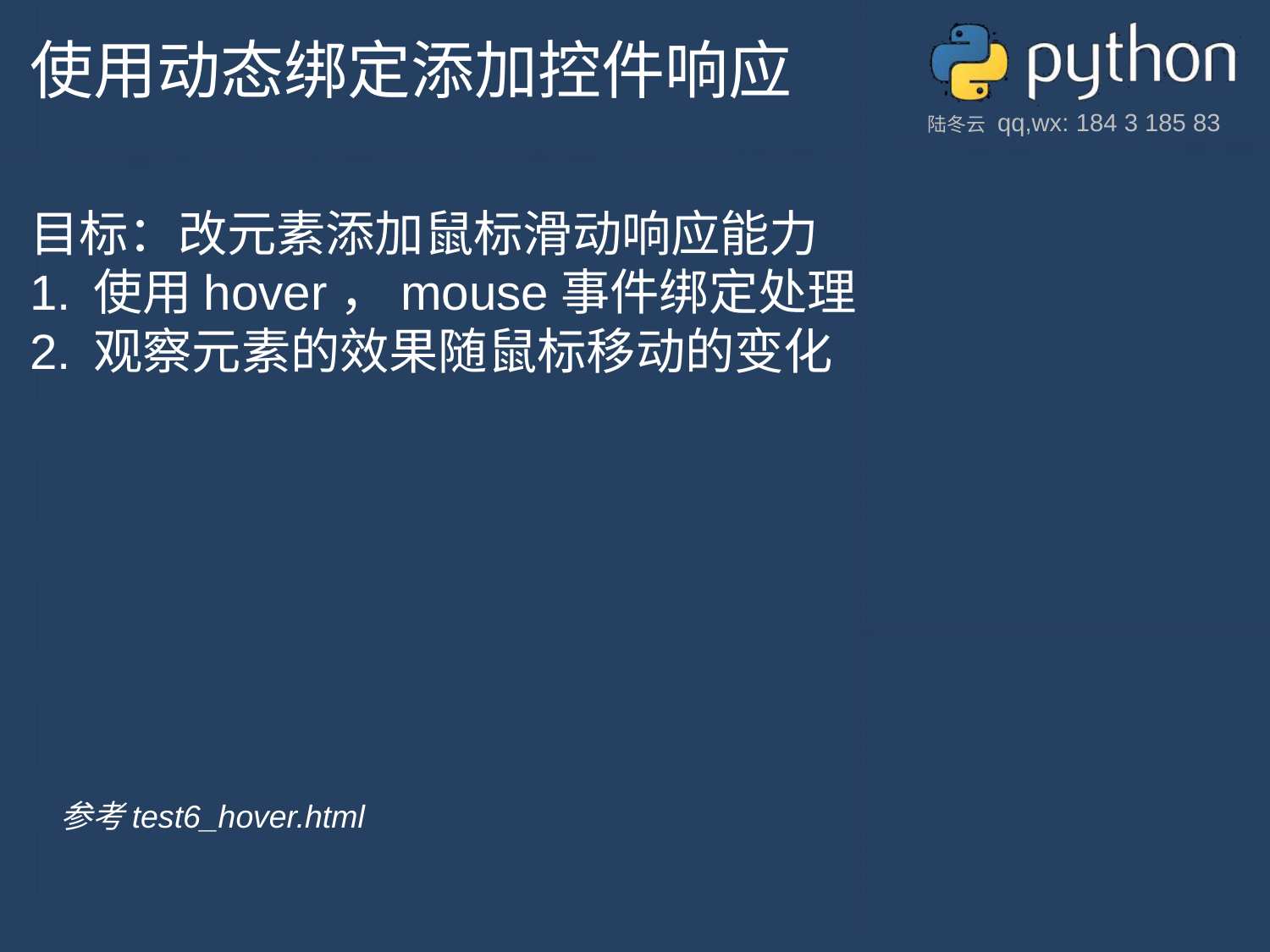

使用动态绑定添加控件响应
目标：改元素添加鼠标滑动响应能力
使用hover，mouse事件绑定处理
观察元素的效果随鼠标移动的变化
参考test6_hover.html